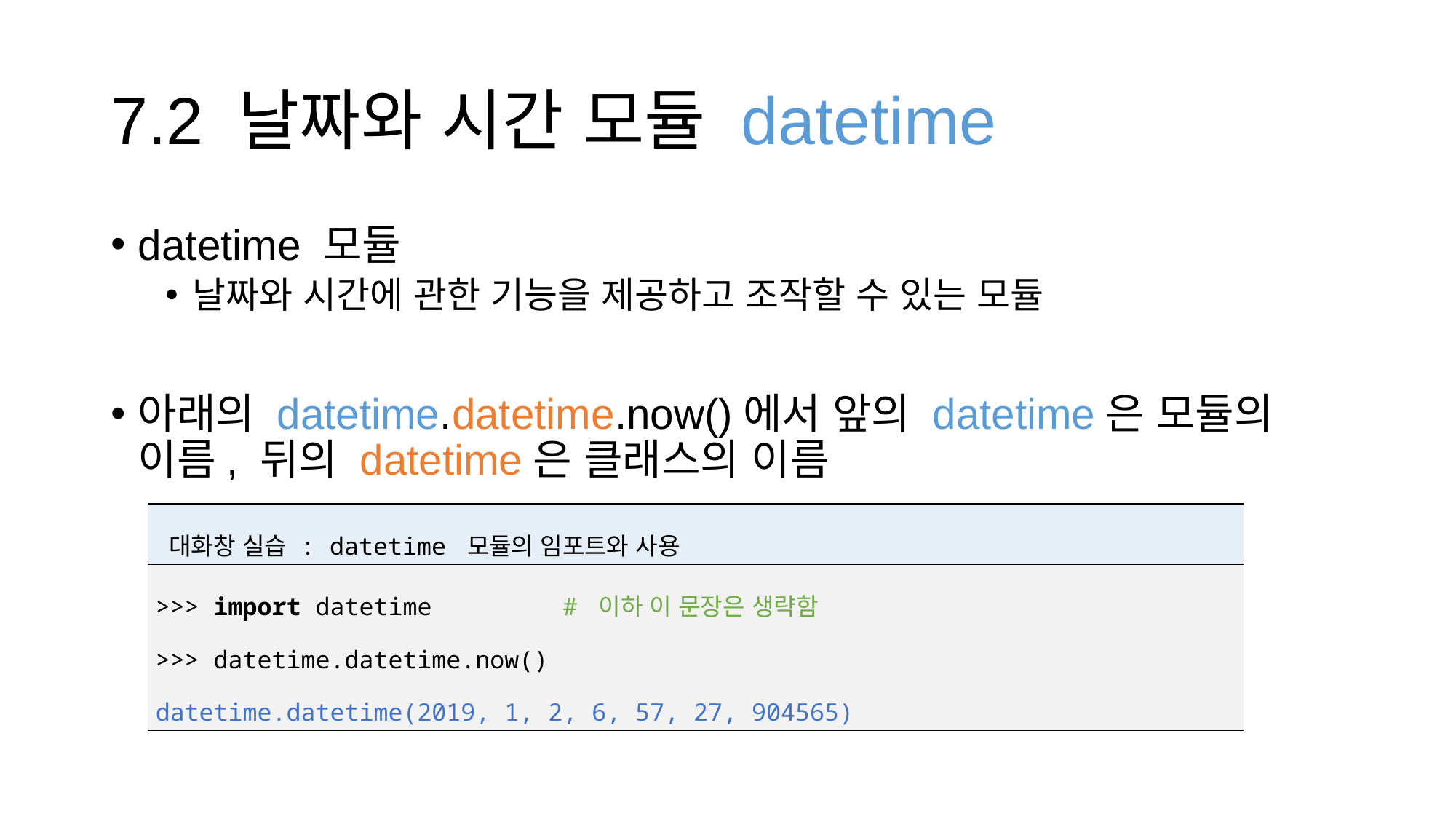

# 7.2 날짜와 시간 모듈 datetime
datetime 모듈
날짜와 시간에 관한 기능을 제공하고 조작할 수 있는 모듈

아래의 datetime.datetime.now()에서 앞의 datetime은 모듈의 이름, 뒤의 datetime은 클래스의 이름

| 대화창 실습 : datetime 모듈의 임포트와 사용 |
| --- |
| >>> import datetime # 이하 이 문장은 생략함 >>> datetime.datetime.now() datetime.datetime(2019, 1, 2, 6, 57, 27, 904565) |